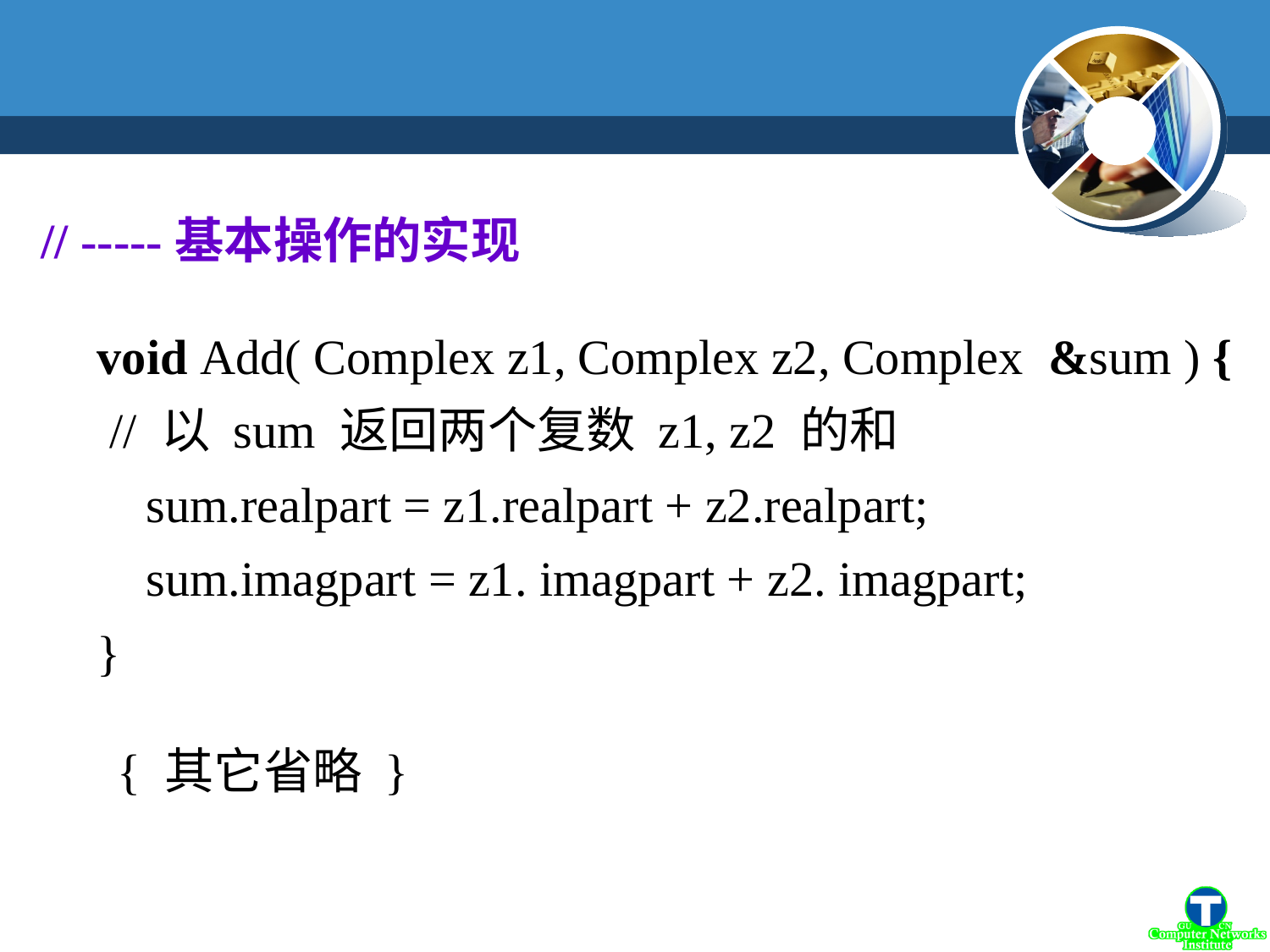

// -----基本操作的实现
void Add( Complex z1, Complex z2, Complex  &sum ) {
 // 以 sum 返回两个复数 z1, z2 的和
    sum.realpart = z1.realpart + z2.realpart;
    sum.imagpart = z1. imagpart + z2. imagpart;
}
{ 其它省略 }